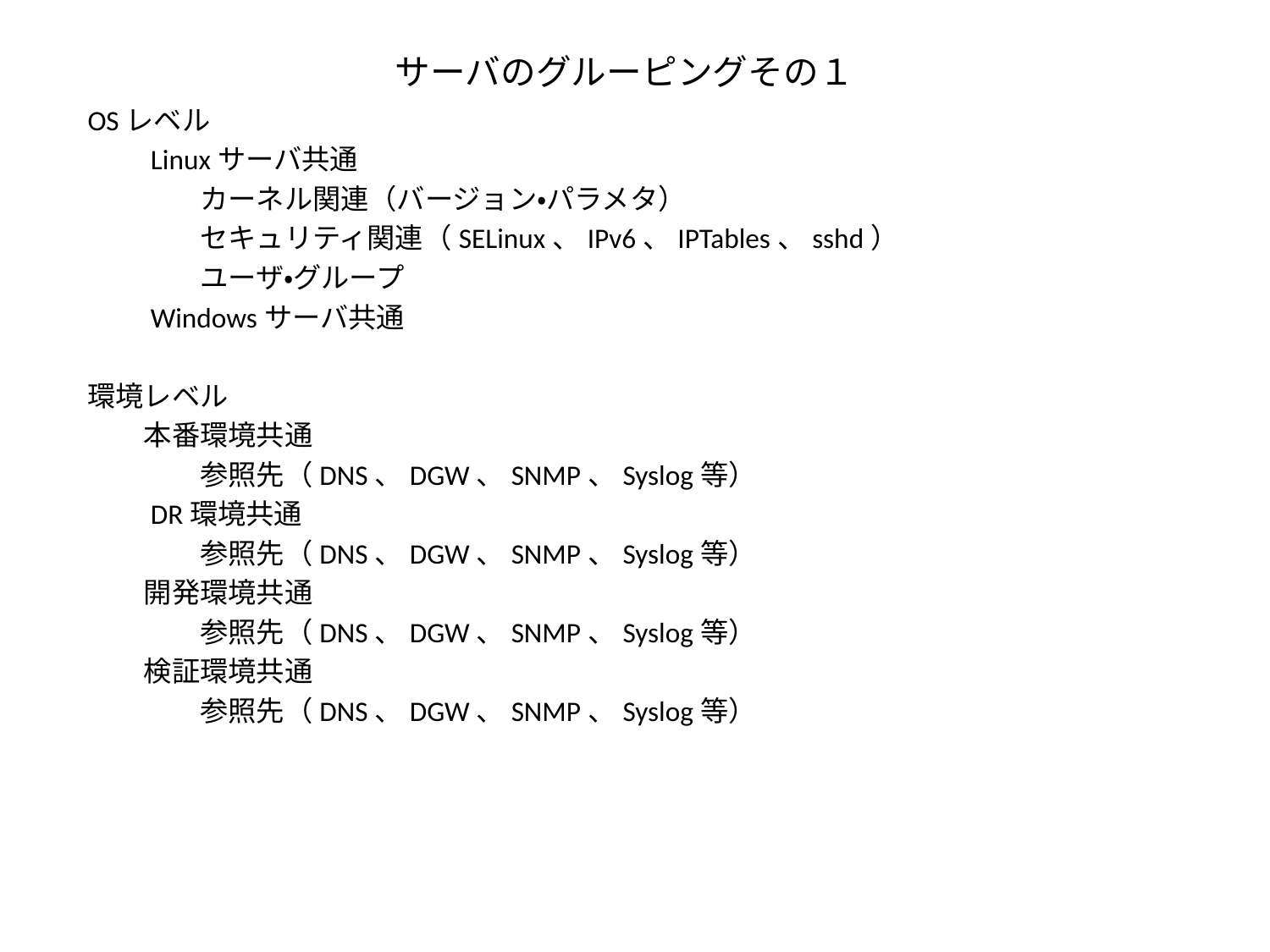

# サーバのグルーピングその１
OSレベル
　　Linuxサーバ共通
　　　　カーネル関連（バージョン・パラメタ）
　　　　セキュリティ関連（SELinux、IPv6、IPTables、sshd）
　　　　ユーザ・グループ
　　Windowsサーバ共通

環境レベル
　　本番環境共通
　　　　参照先（DNS、DGW、SNMP、Syslog等）
　　DR環境共通
　　　　参照先（DNS、DGW、SNMP、Syslog等）
　　開発環境共通
　　　　参照先（DNS、DGW、SNMP、Syslog等）
　　検証環境共通
　　　　参照先（DNS、DGW、SNMP、Syslog等）